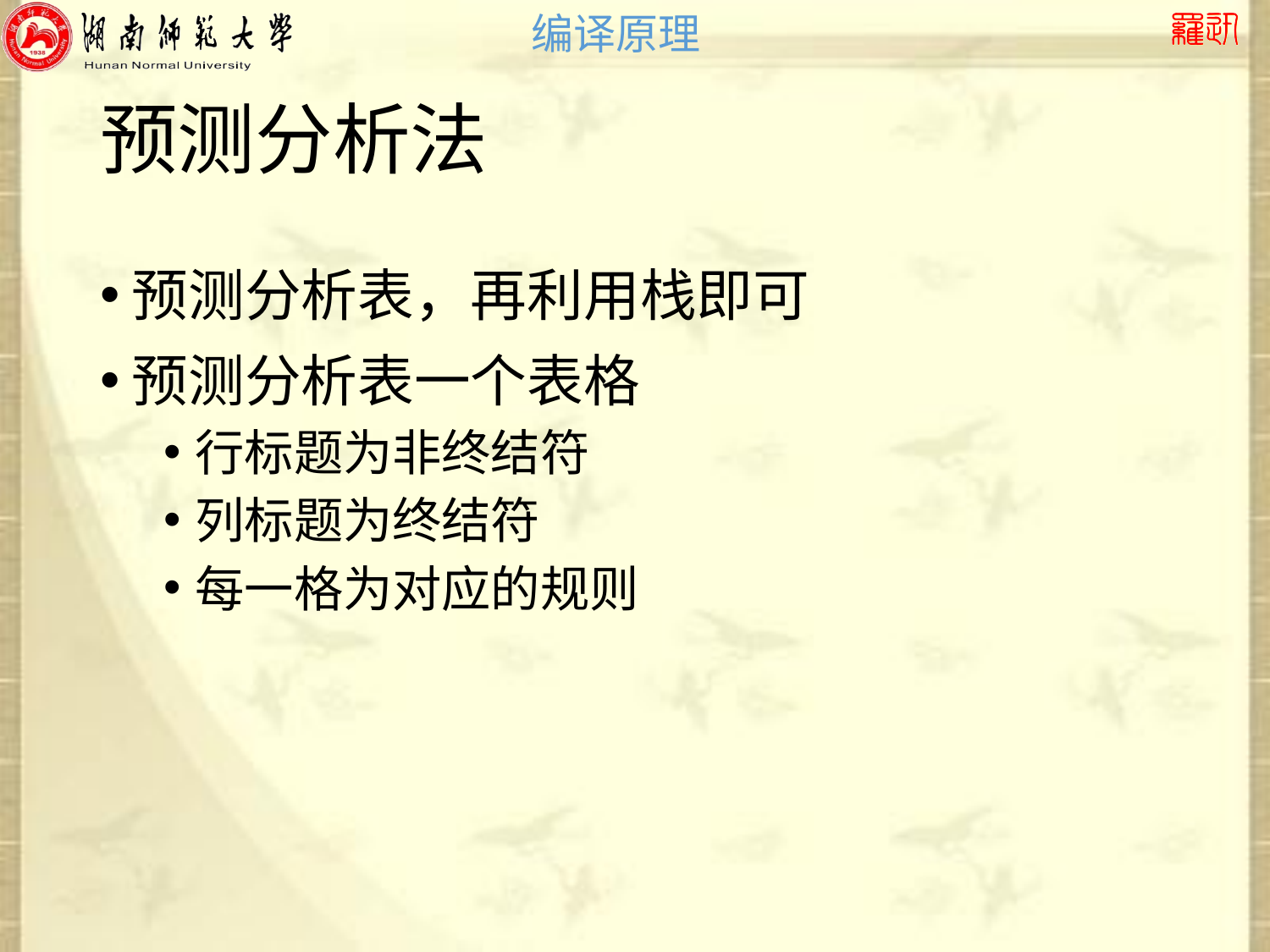

# 预测分析法
预测分析表，再利用栈即可
预测分析表一个表格
行标题为非终结符
列标题为终结符
每一格为对应的规则